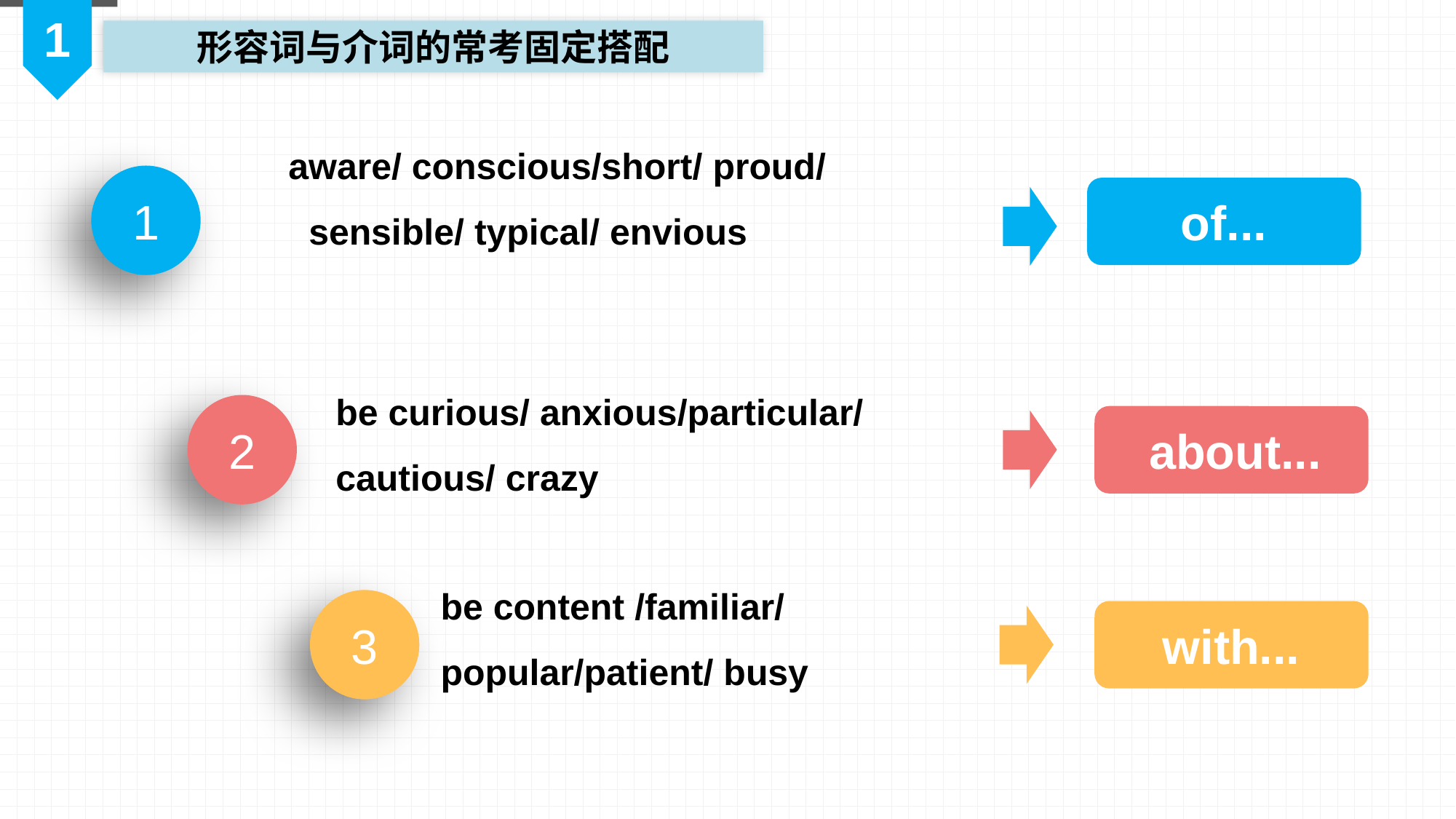

1
形容词与介词的常考固定搭配
aware/ conscious/short/ proud/
  sensible/ typical/ envious
1

of...

be curious/ anxious/particular/ cautious/ crazy
2

 about...

be content /familiar/ popular/patient/ busy
3

with...